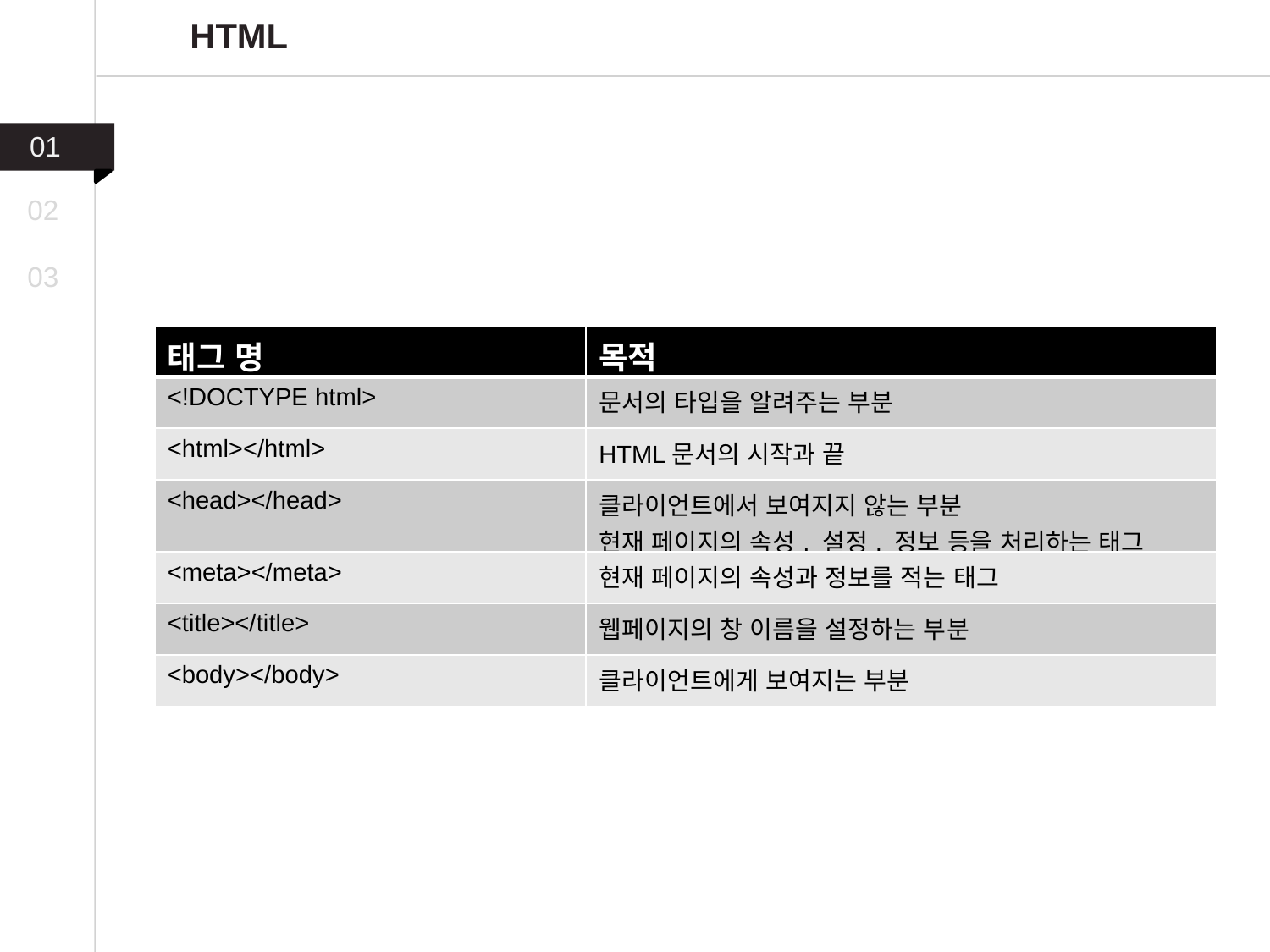

HTML
01

02
03
| 태그 명 | 목적 |
| --- | --- |
| <!DOCTYPE html> | 문서의 타입을 알려주는 부분 |
| <html></html> | HTML문서의 시작과 끝 |
| <head></head> | 클라이언트에서 보여지지 않는 부분 현재 페이지의 속성, 설정, 정보 등을 처리하는 태그 |
| <meta></meta> | 현재 페이지의 속성과 정보를 적는 태그 |
| <title></title> | 웹페이지의 창 이름을 설정하는 부분 |
| <body></body> | 클라이언트에게 보여지는 부분 |